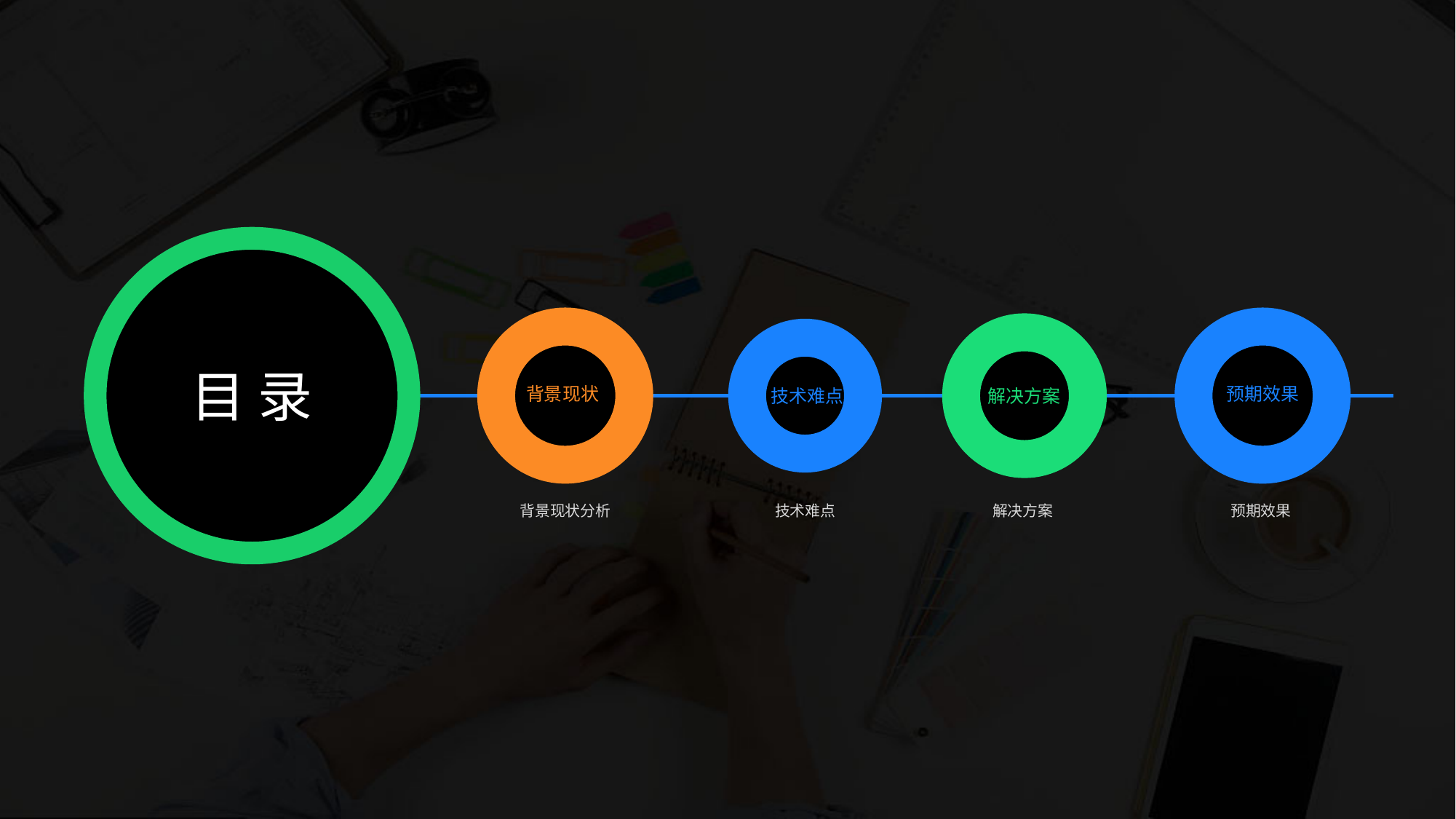

目 录
预期效果
背景现状
技术难点
解决方案
背景现状分析
技术难点
解决方案
预期效果